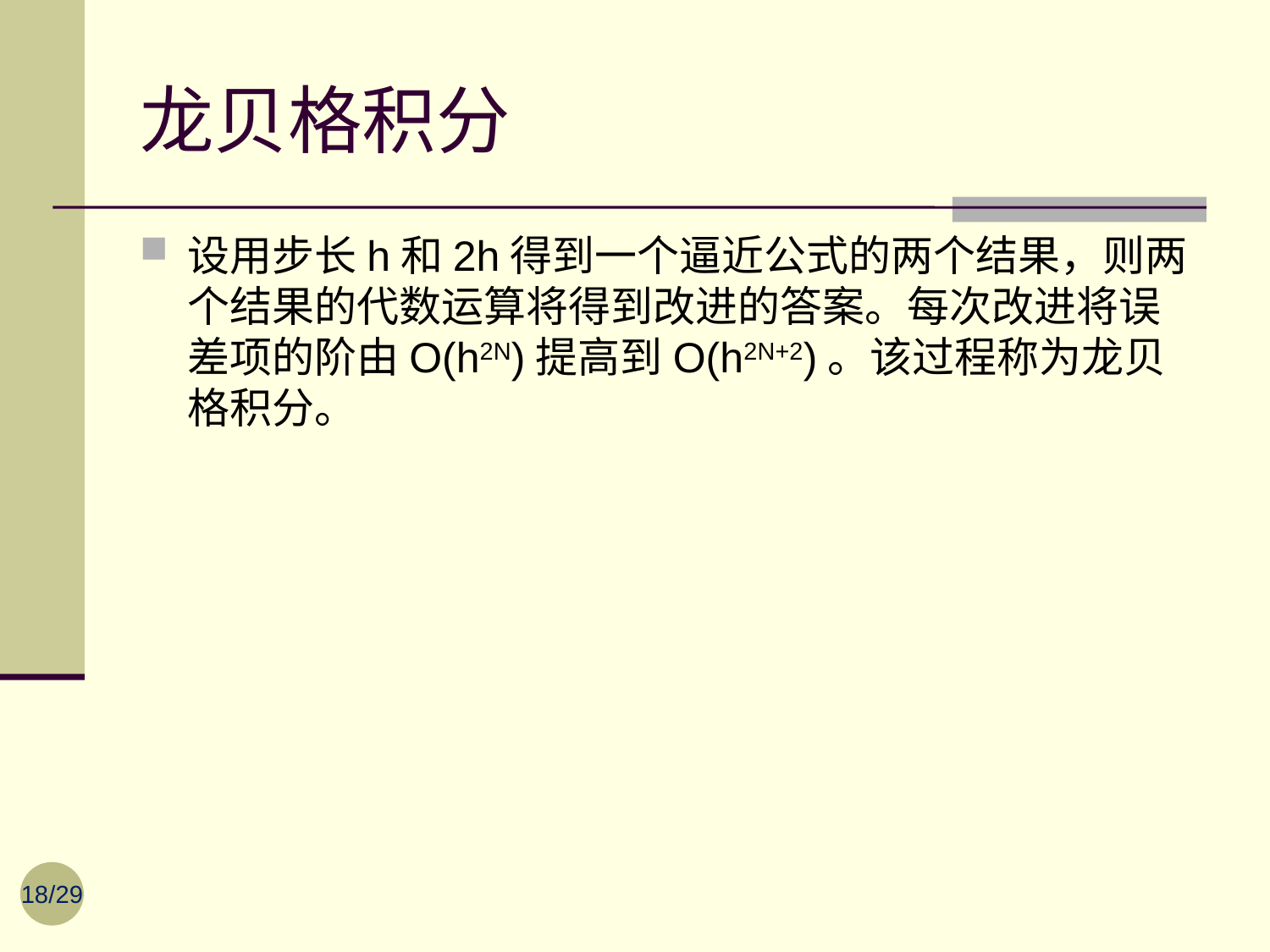

# 龙贝格积分
设用步长h和2h得到一个逼近公式的两个结果，则两个结果的代数运算将得到改进的答案。每次改进将误差项的阶由O(h2N)提高到O(h2N+2)。该过程称为龙贝格积分。